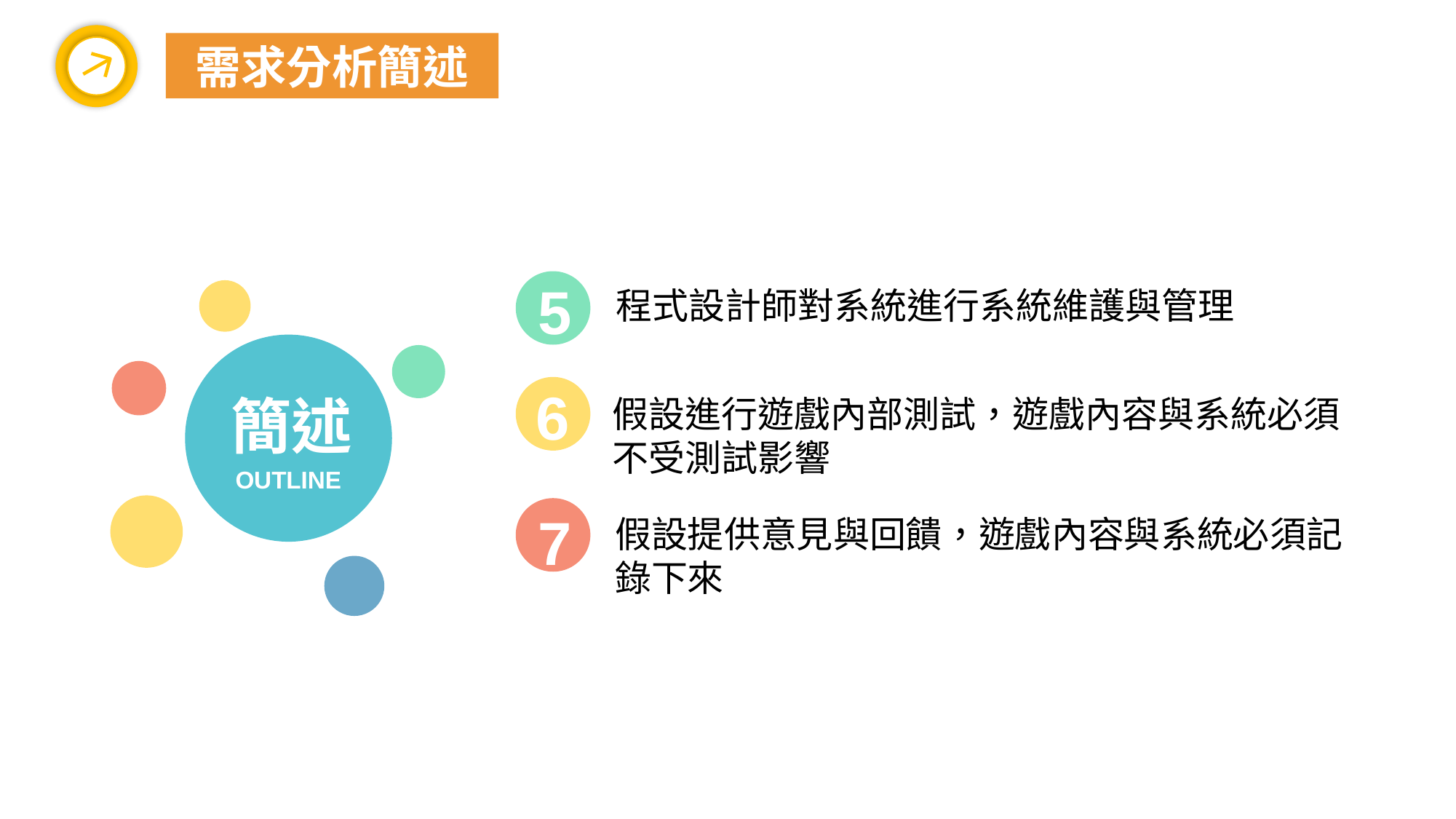

需求分析簡述

5
程式設計師對系統進行系統維護與管理

6

7
假設提供意見與回饋，遊戲內容與系統必須記
錄下來
假設進行遊戲內部測試，遊戲內容與系統必須
不受測試影響

簡述

OUTLINE